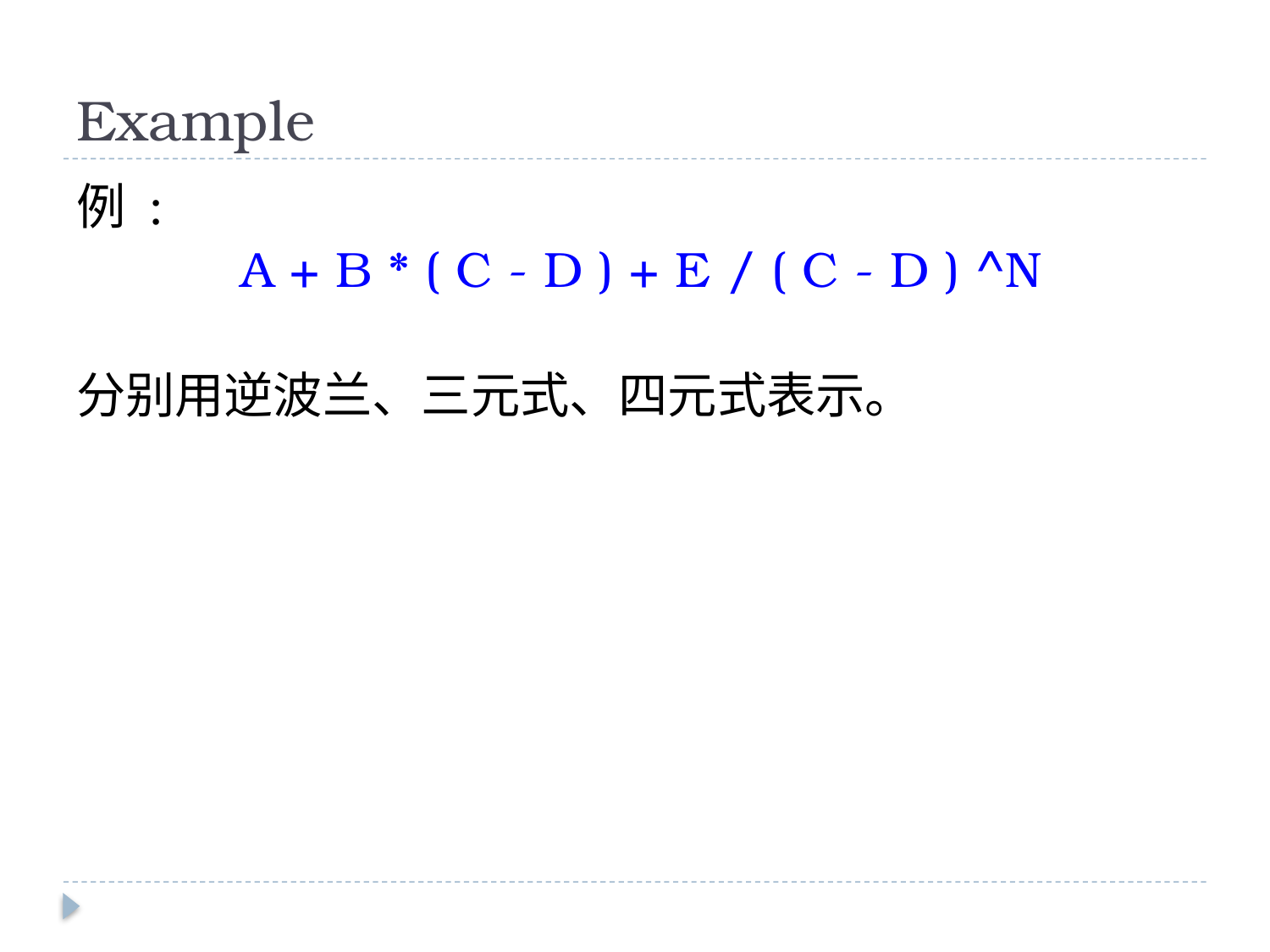

# Example
例 :
		A + B * ( C - D ) + E / ( C - D ) ^N

分别用逆波兰、三元式、四元式表示。

27